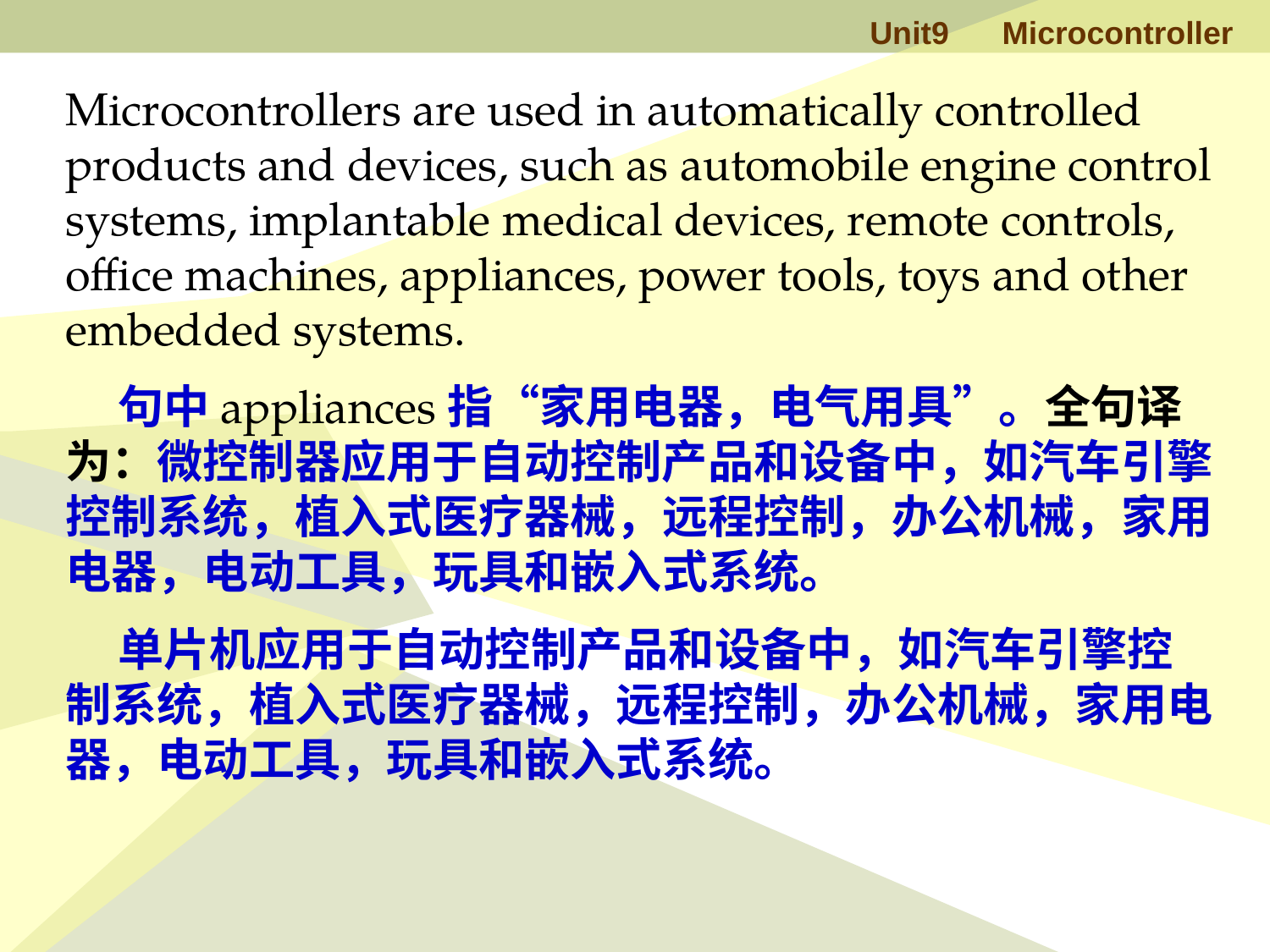

Microcontrollers are used in automatically controlled products and devices, such as automobile engine control systems, implantable medical devices, remote controls, office machines, appliances, power tools, toys and other embedded systems.
    句中appliances指“家用电器，电气用具”。全句译为：微控制器应用于自动控制产品和设备中，如汽车引擎控制系统，植入式医疗器械，远程控制，办公机械，家用电器，电动工具，玩具和嵌入式系统。
    单片机应用于自动控制产品和设备中，如汽车引擎控制系统，植入式医疗器械，远程控制，办公机械，家用电器，电动工具，玩具和嵌入式系统。